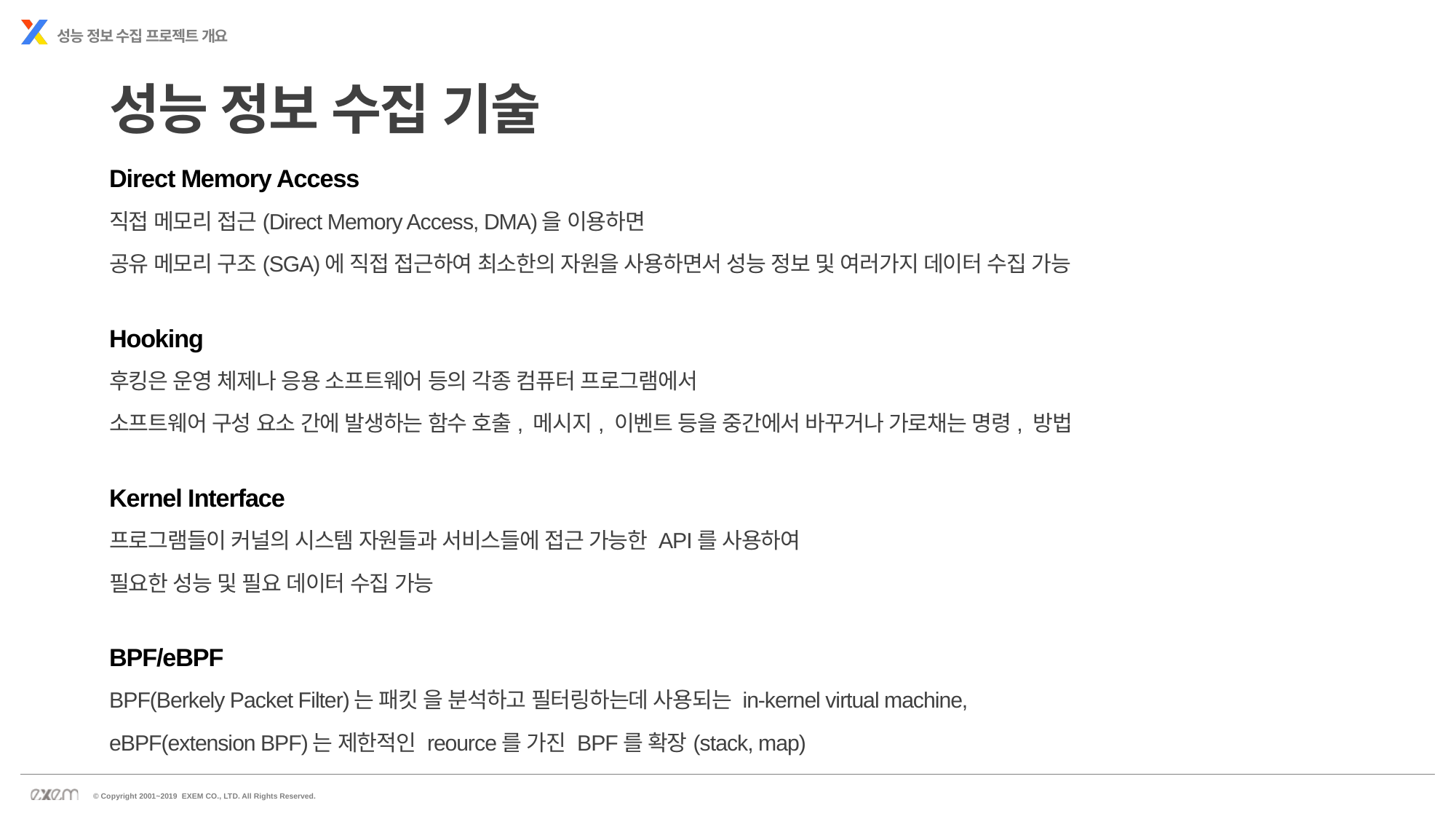

성능 정보 수집 프로젝트 개요
성능 정보 수집 기술
Direct Memory Access
직접 메모리 접근(Direct Memory Access, DMA)을 이용하면
공유 메모리 구조(SGA)에 직접 접근하여 최소한의 자원을 사용하면서 성능 정보 및 여러가지 데이터 수집 가능

Hooking
후킹은 운영 체제나 응용 소프트웨어 등의 각종 컴퓨터 프로그램에서
소프트웨어 구성 요소 간에 발생하는 함수 호출, 메시지, 이벤트 등을 중간에서 바꾸거나 가로채는 명령, 방법

Kernel Interface
프로그램들이 커널의 시스템 자원들과 서비스들에 접근 가능한 API를 사용하여
필요한 성능 및 필요 데이터 수집 가능

BPF/eBPF
BPF(Berkely Packet Filter)는 패킷 을 분석하고 필터링하는데 사용되는 in-kernel virtual machine,
eBPF(extension BPF)는 제한적인 reource를 가진 BPF를 확장(stack, map)